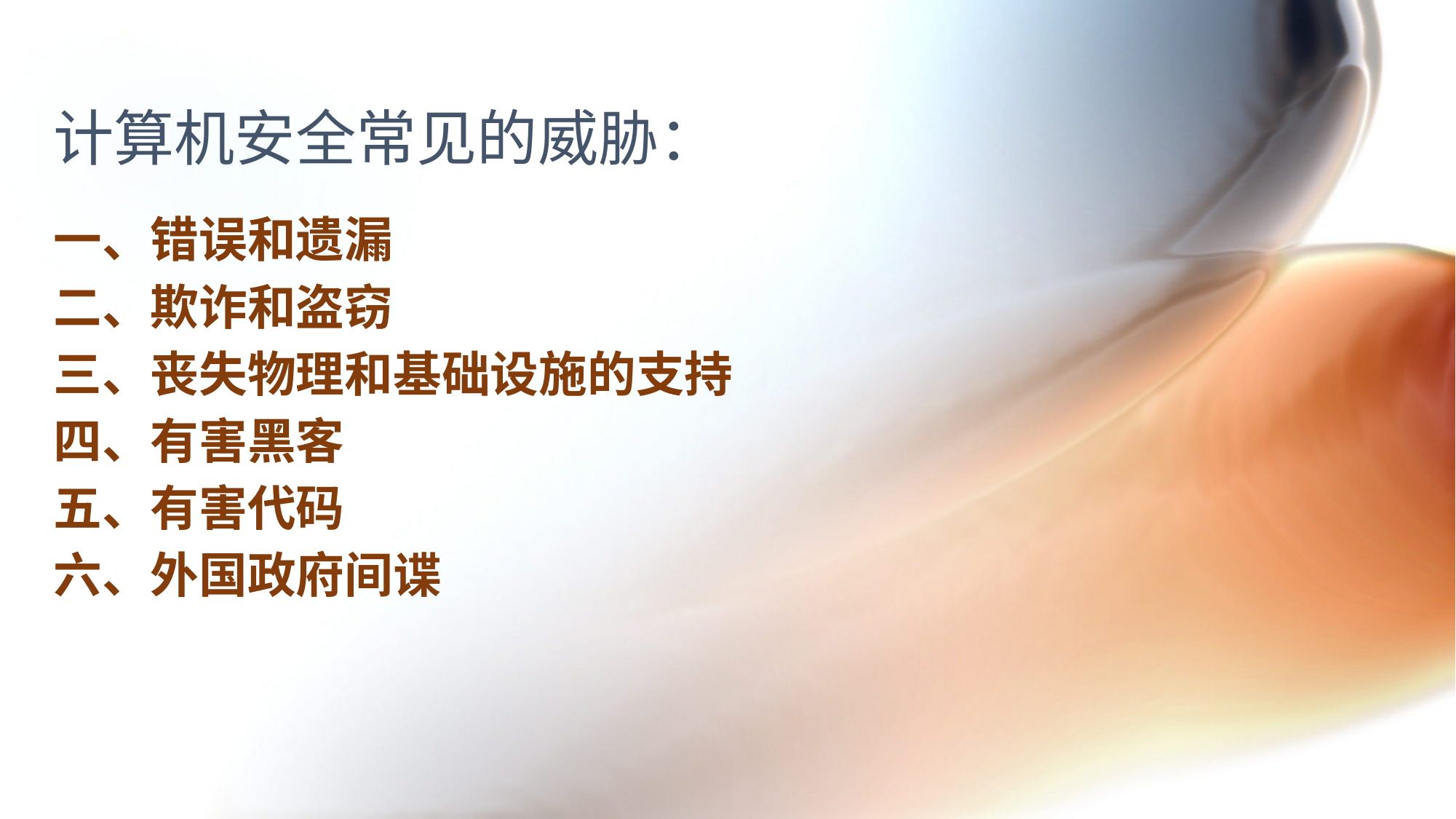

# 计算机安全常见的威胁：
一、错误和遗漏
二、欺诈和盗窃
三、丧失物理和基础设施的支持
四、有害黑客
五、有害代码
六、外国政府间谍